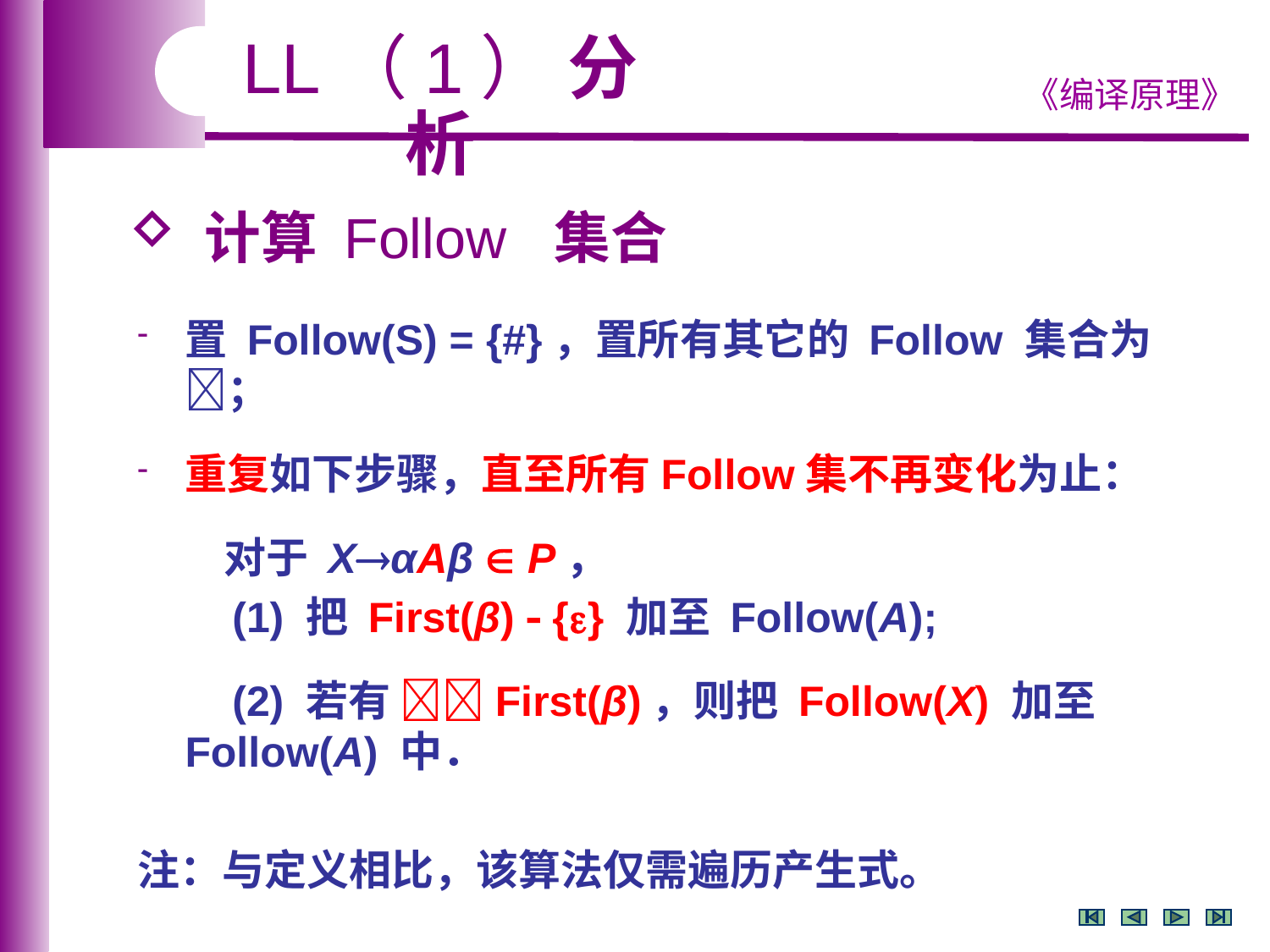

LL（1） 分析
 计算 Follow 集合
置 Follow(S) = {#}，置所有其它的 Follow 集合为 ∅；

重复如下步骤，直至所有Follow集不再变化为止：

        对于 X→αAβ ∈ P，
        (1) 把 First(β) − {ε} 加至 Follow(A);

        (2) 若有 ε∈First(β)，则把 Follow(X) 加至 Follow(A) 中．

注：与定义相比，该算法仅需遍历产生式。